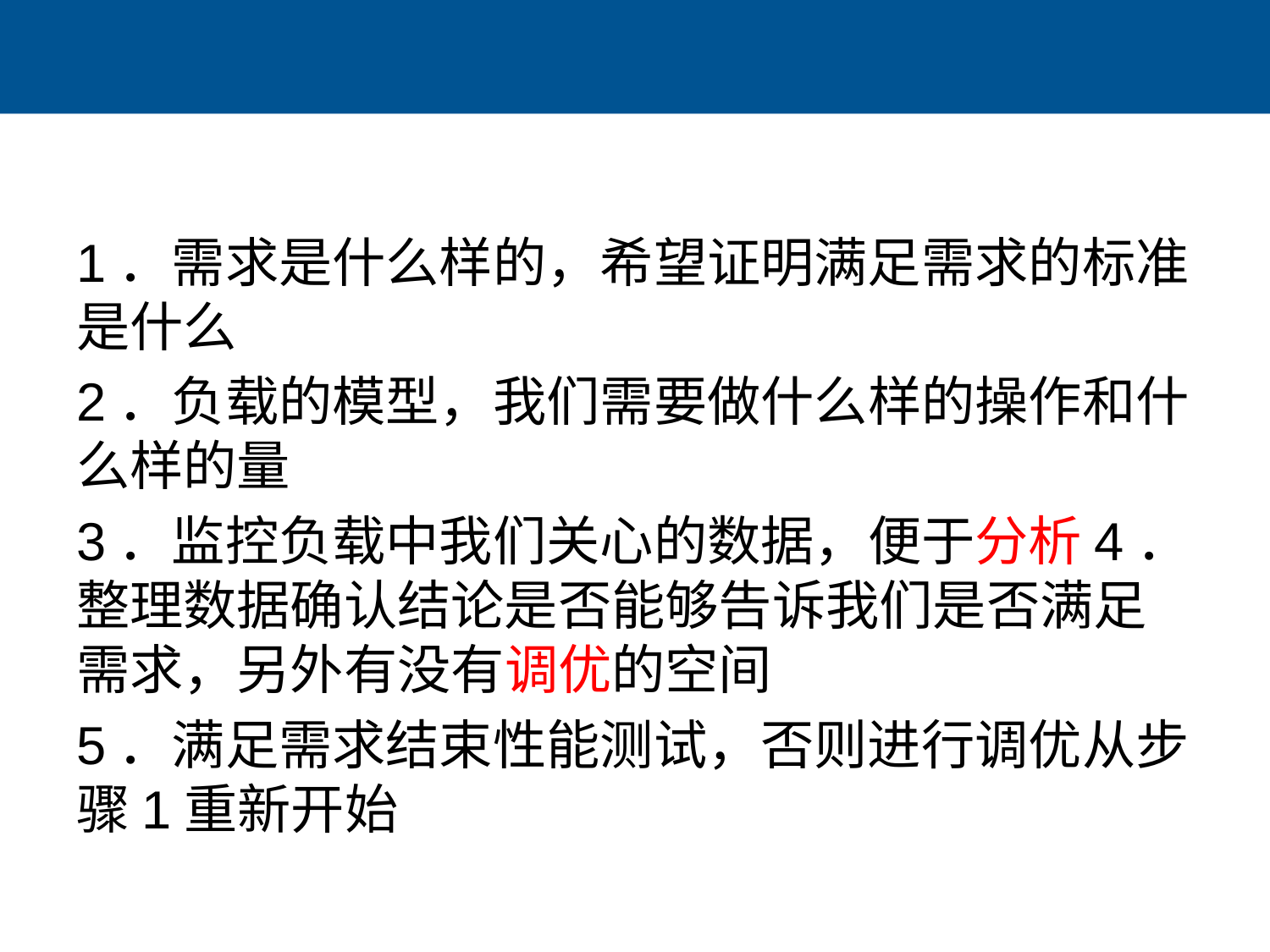

#
1．需求是什么样的，希望证明满足需求的标准是什么
2．负载的模型，我们需要做什么样的操作和什么样的量
3．监控负载中我们关心的数据，便于分析4．整理数据确认结论是否能够告诉我们是否满足需求，另外有没有调优的空间
5．满足需求结束性能测试，否则进行调优从步骤1重新开始